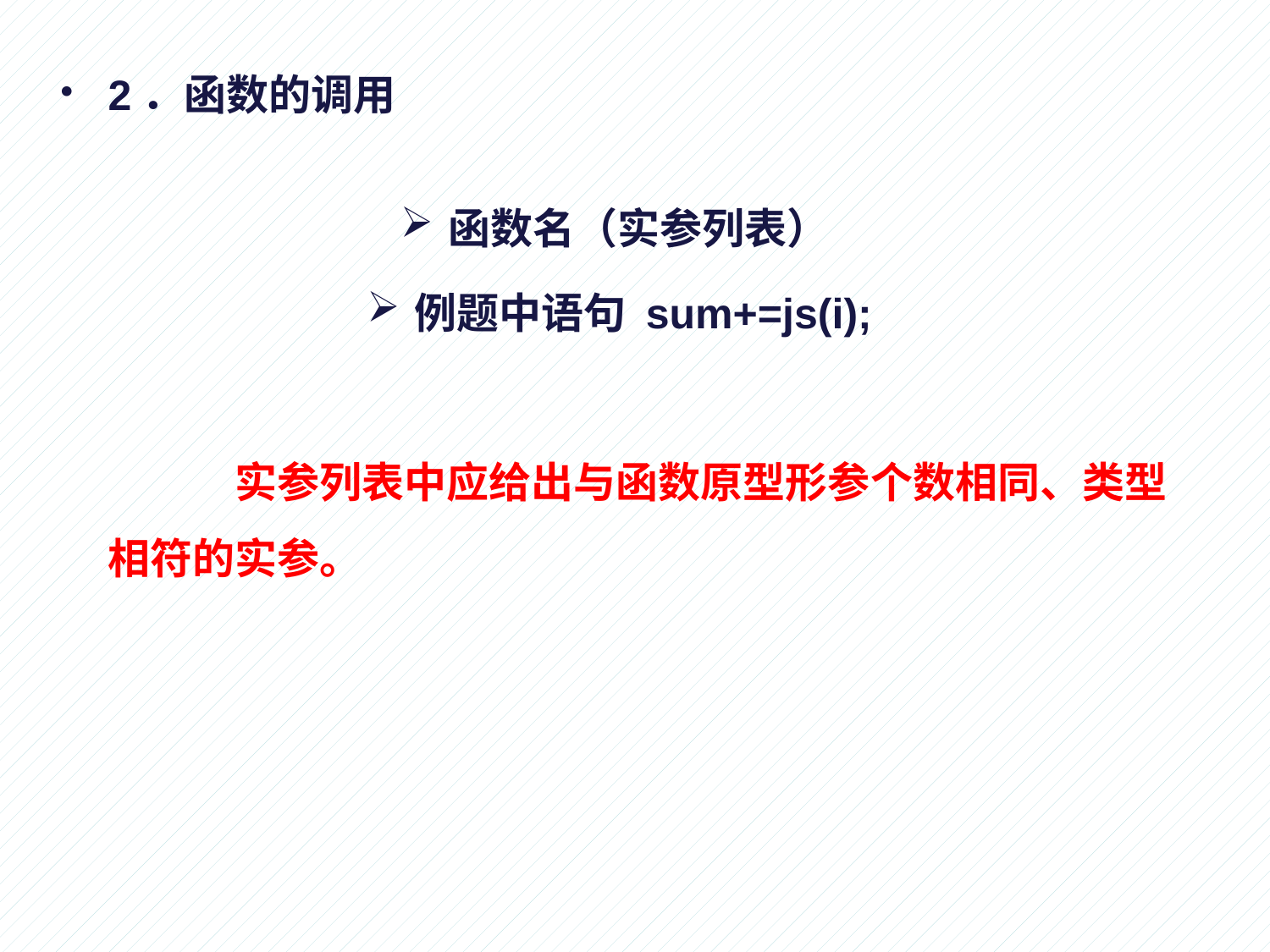

2．函数的调用

函数名（实参列表）
例题中语句 sum+=js(i);

		实参列表中应给出与函数原型形参个数相同、类型相符的实参。